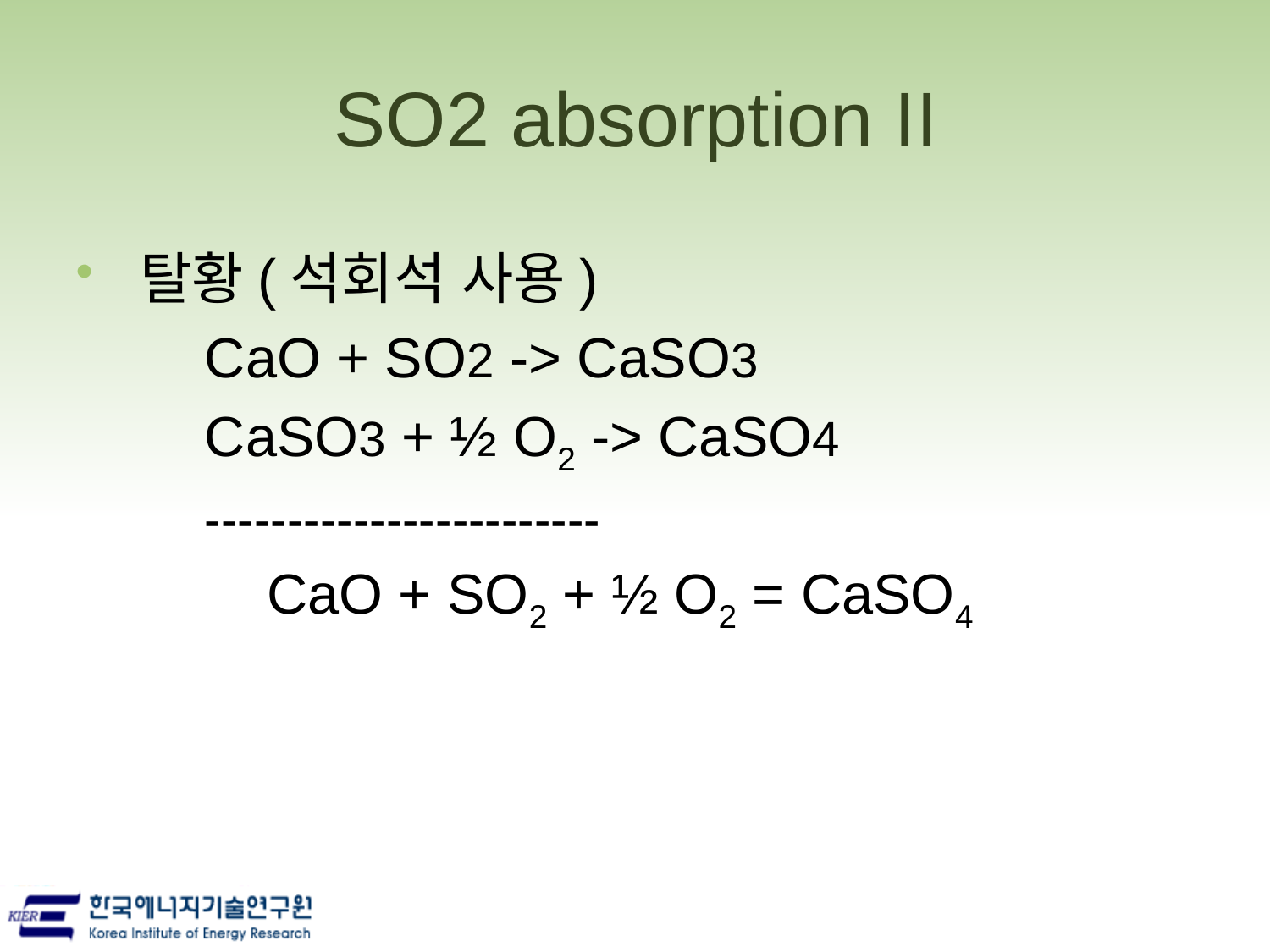

# SO2 absorption II
탈황(석회석 사용)
	CaO + SO2 -> CaSO3
	CaSO3 + ½ O2 -> CaSO4
	------------------------
		CaO + SO2 + ½ O2 = CaSO4